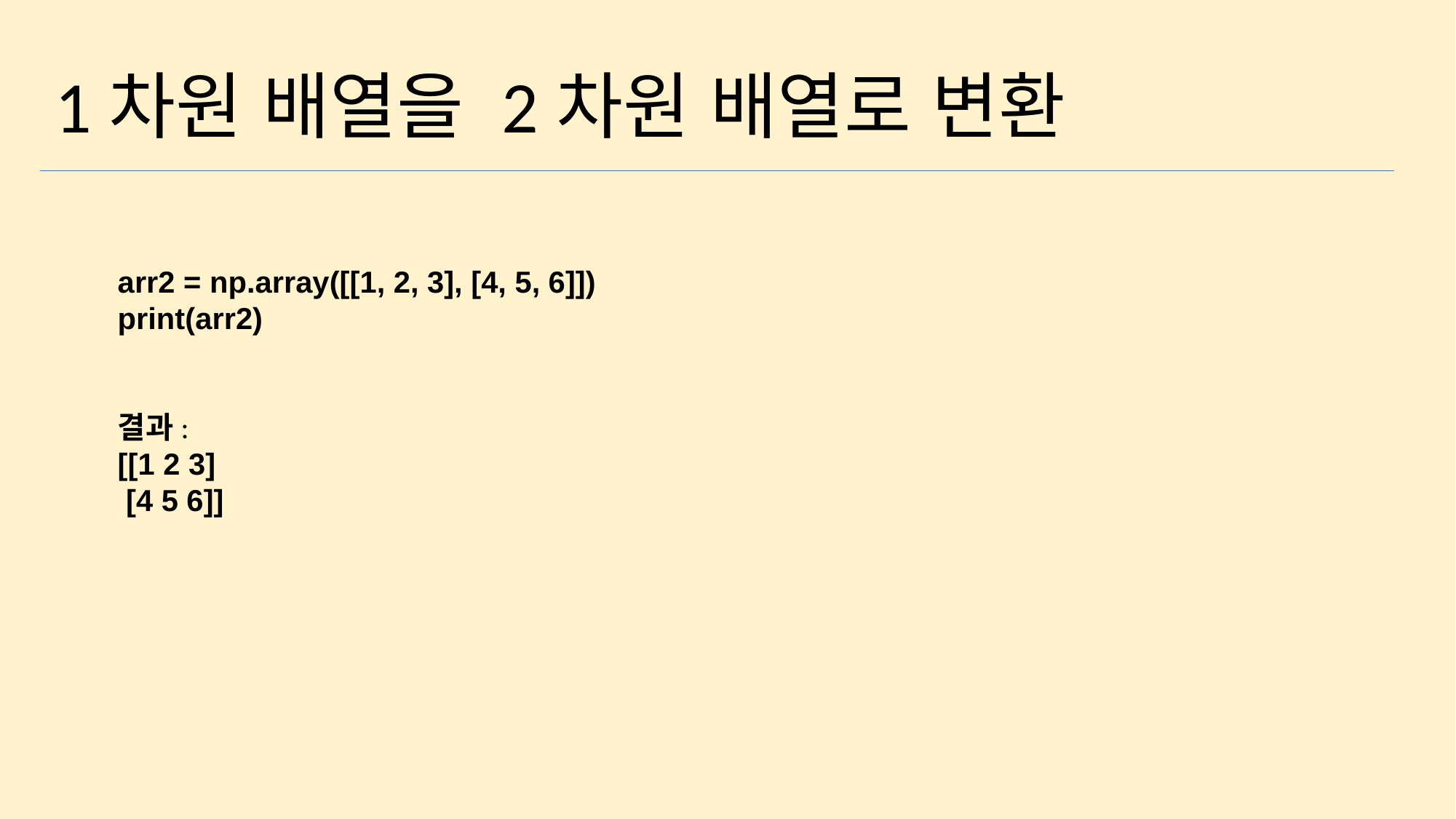

1차원 배열을 2차원 배열로 변환
arr2 = np.array([[1, 2, 3], [4, 5, 6]])
print(arr2)

결과:
[[1 2 3]
 [4 5 6]]